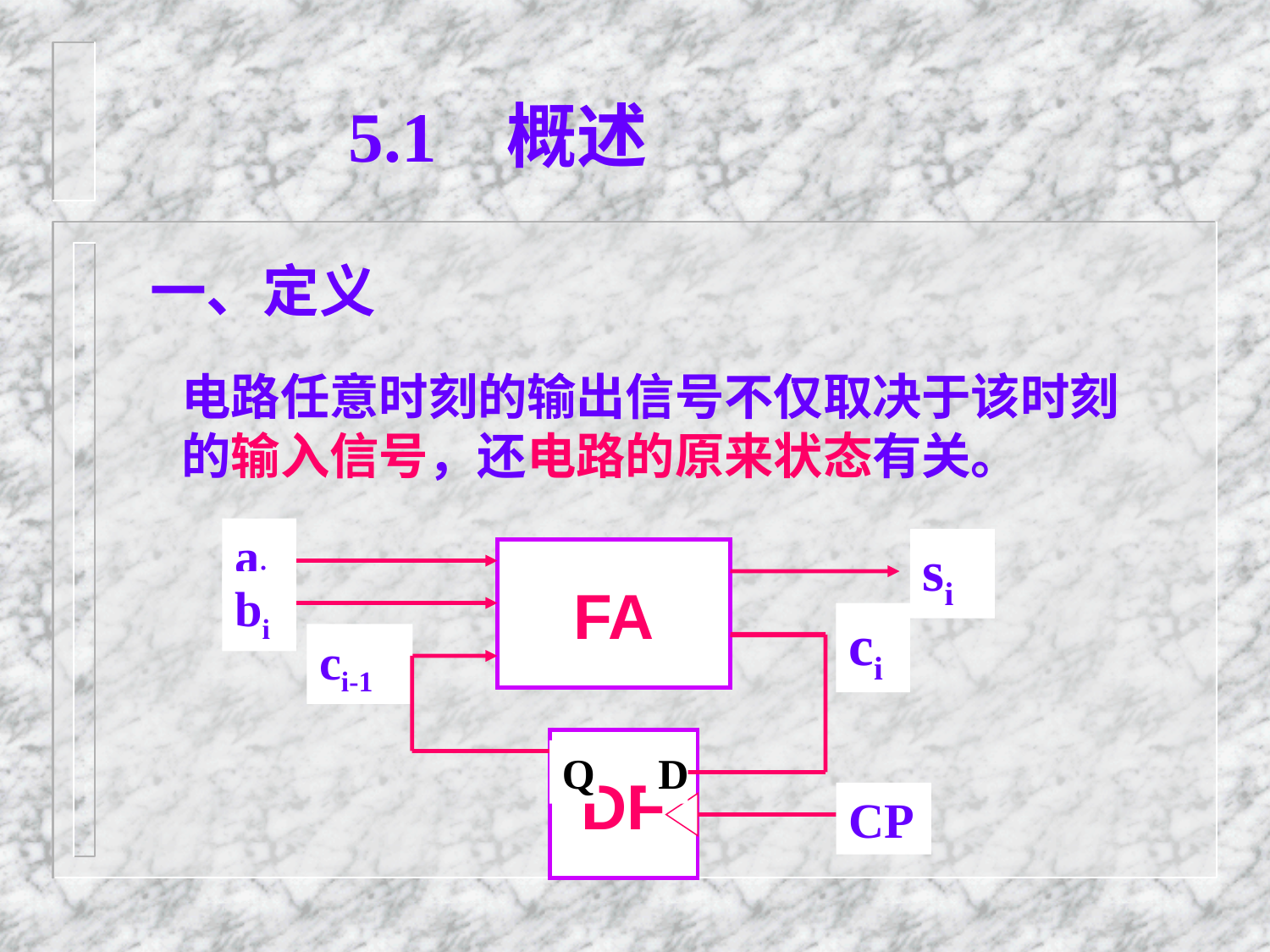

5.1   概述
一、定义
电路任意时刻的输出信号不仅取决于该时刻的输入信号，还电路的原来状态有关。
ai
si
FA

bi

ci
ci-1

DF
Q
D

CP